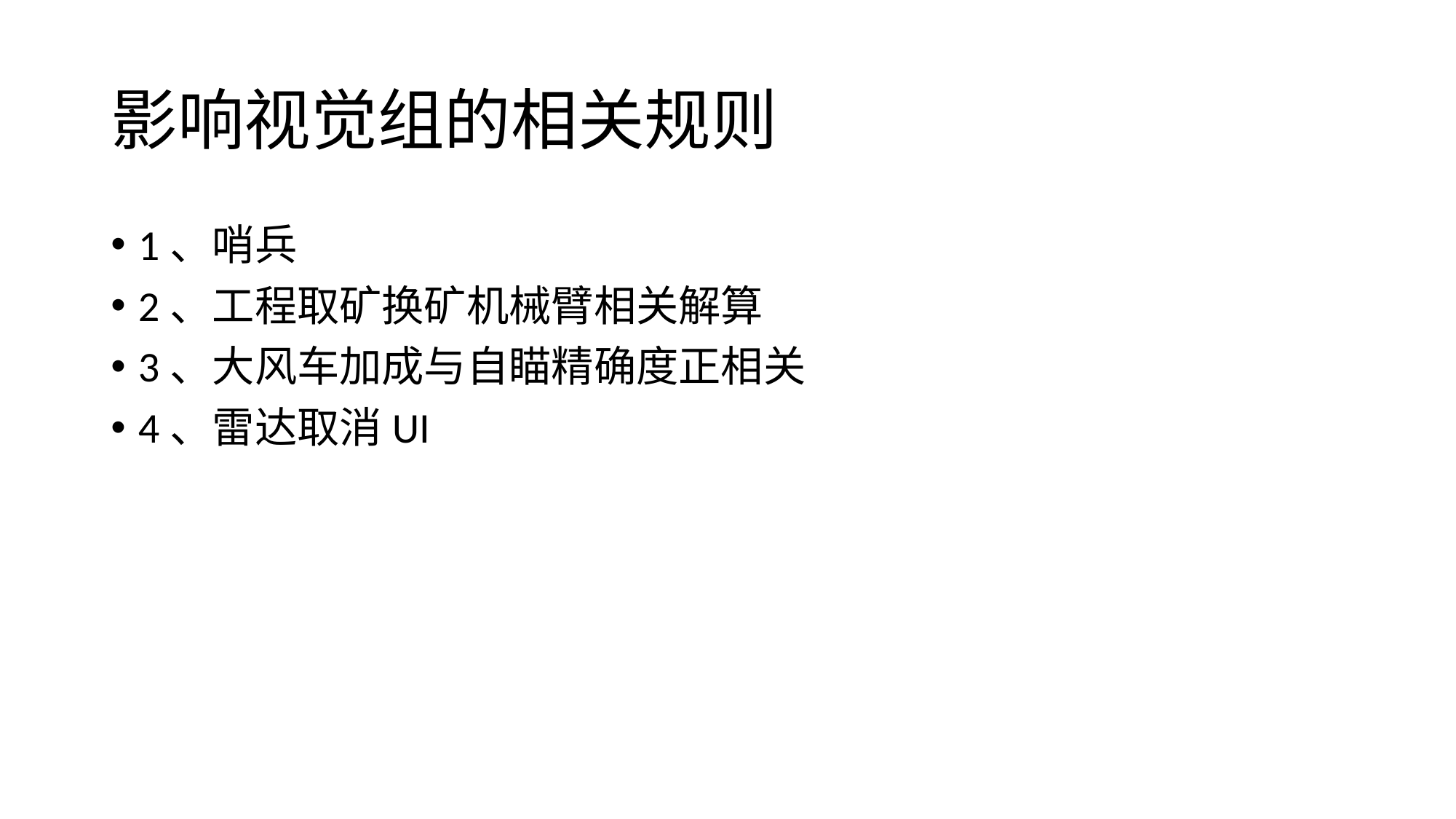

# 影响视觉组的相关规则
1、哨兵
2、工程取矿换矿机械臂相关解算
3、大风车加成与自瞄精确度正相关
4、雷达取消UI